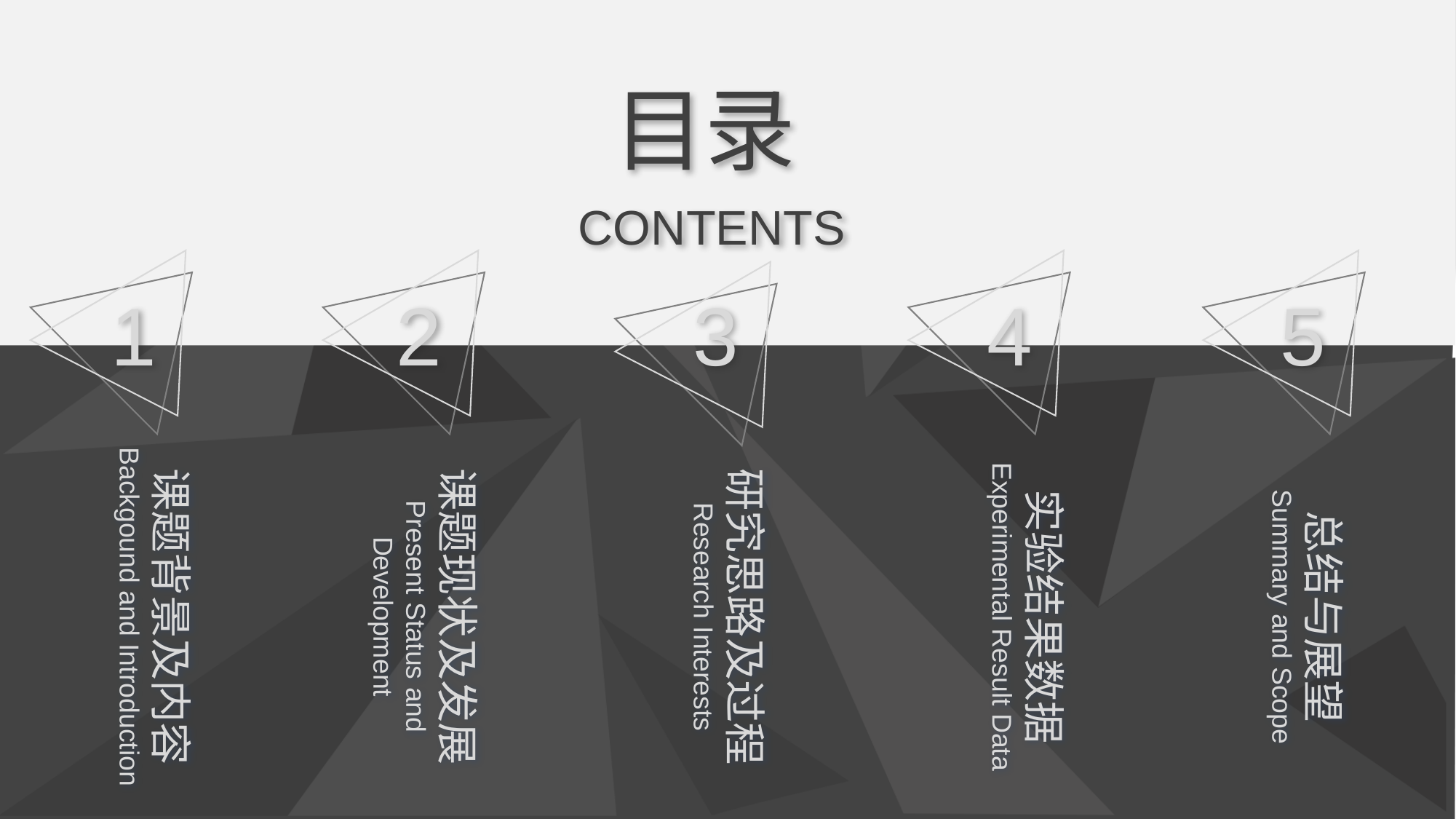

目录
CONTENTS

1
2
3
4
5
课题背景及内容
Backgound and Introduction
课题现状及发展
Present Status and Development
研究思路及过程
Research Interests
实验结果数据
Experimental Result Data
总结与展望
Summary and Scope